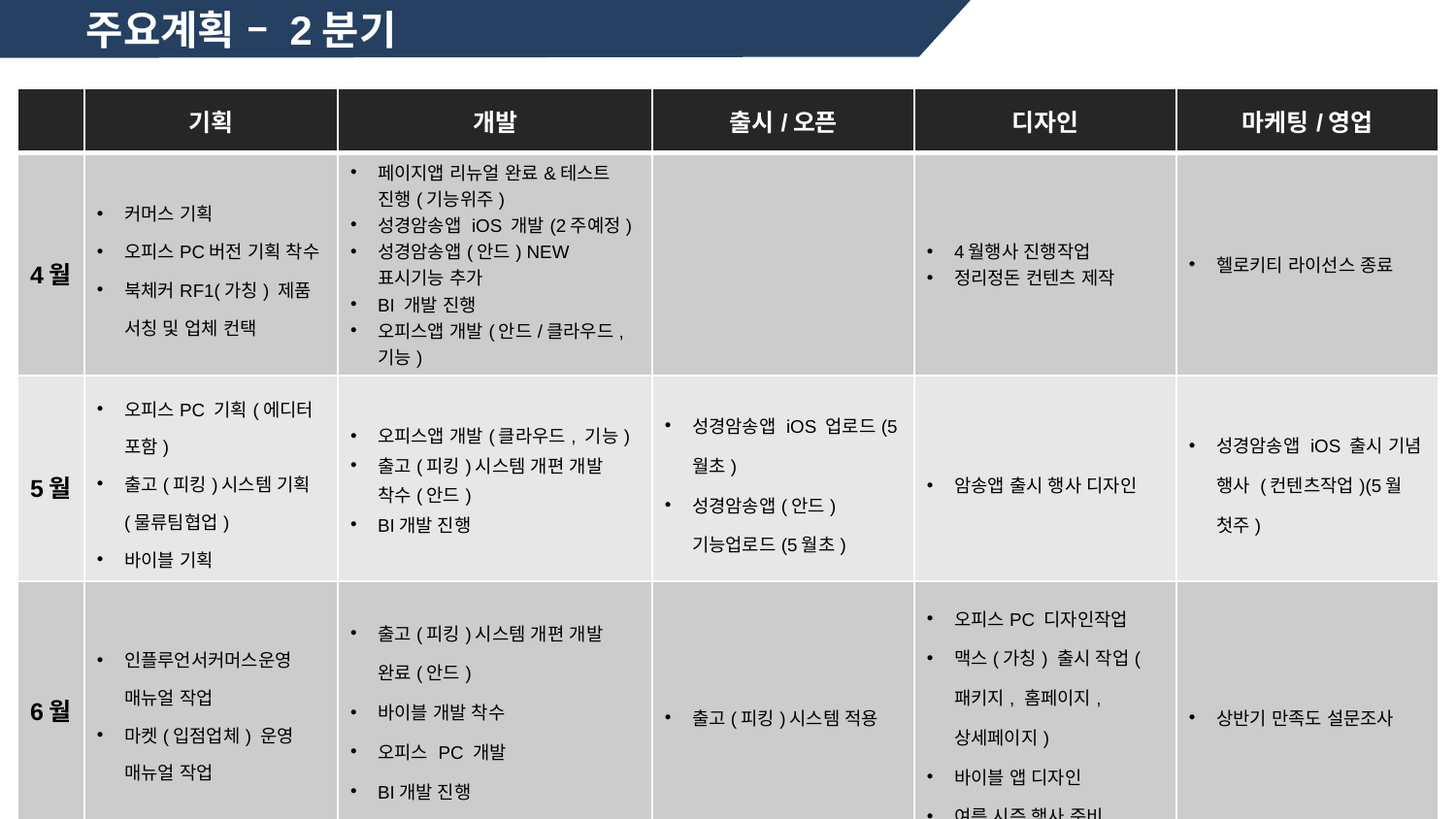

주요계획 – 2분기
|  | 기획 | 개발 | 출시/오픈 | 디자인 | 마케팅/영업 |
| --- | --- | --- | --- | --- | --- |
| 4월 | 커머스 기획 오피스PC버전 기획 착수 북체커RF1(가칭) 제품 서칭 및 업체 컨택 | 페이지앱 리뉴얼 완료&테스트 진행(기능위주) 성경암송앱 iOS 개발(2주예정) 성경암송앱(안드) NEW표시기능 추가 BI 개발 진행 오피스앱 개발(안드/클라우드,기능) |  | 4월행사 진행작업 정리정돈 컨텐츠 제작 | 헬로키티 라이선스 종료 |
| 5월 | 오피스PC 기획(에디터 포함) 출고(피킹)시스템 기획(물류팀협업) 바이블 기획 | 오피스앱 개발(클라우드, 기능) 출고(피킹)시스템 개편 개발 착수(안드) BI개발 진행 | 성경암송앱 iOS 업로드(5월초) 성경암송앱(안드) 기능업로드(5월초) | 암송앱 출시 행사 디자인 | 성경암송앱 iOS 출시 기념 행사 (컨텐츠작업)(5월 첫주) |
| 6월 | 인플루언서커머스운영 매뉴얼 작업 마켓(입점업체) 운영 매뉴얼 작업 | 출고(피킹)시스템 개편 개발 완료(안드) 바이블 개발 착수 오피스 PC 개발 BI개발 진행 | 출고(피킹)시스템 적용 | 오피스PC 디자인작업 맥스(가칭) 출시 작업(패키지, 홈페이지,상세페이지) 바이블 앱 디자인 여름 시즌 행사 준비 | 상반기 만족도 설문조사 |